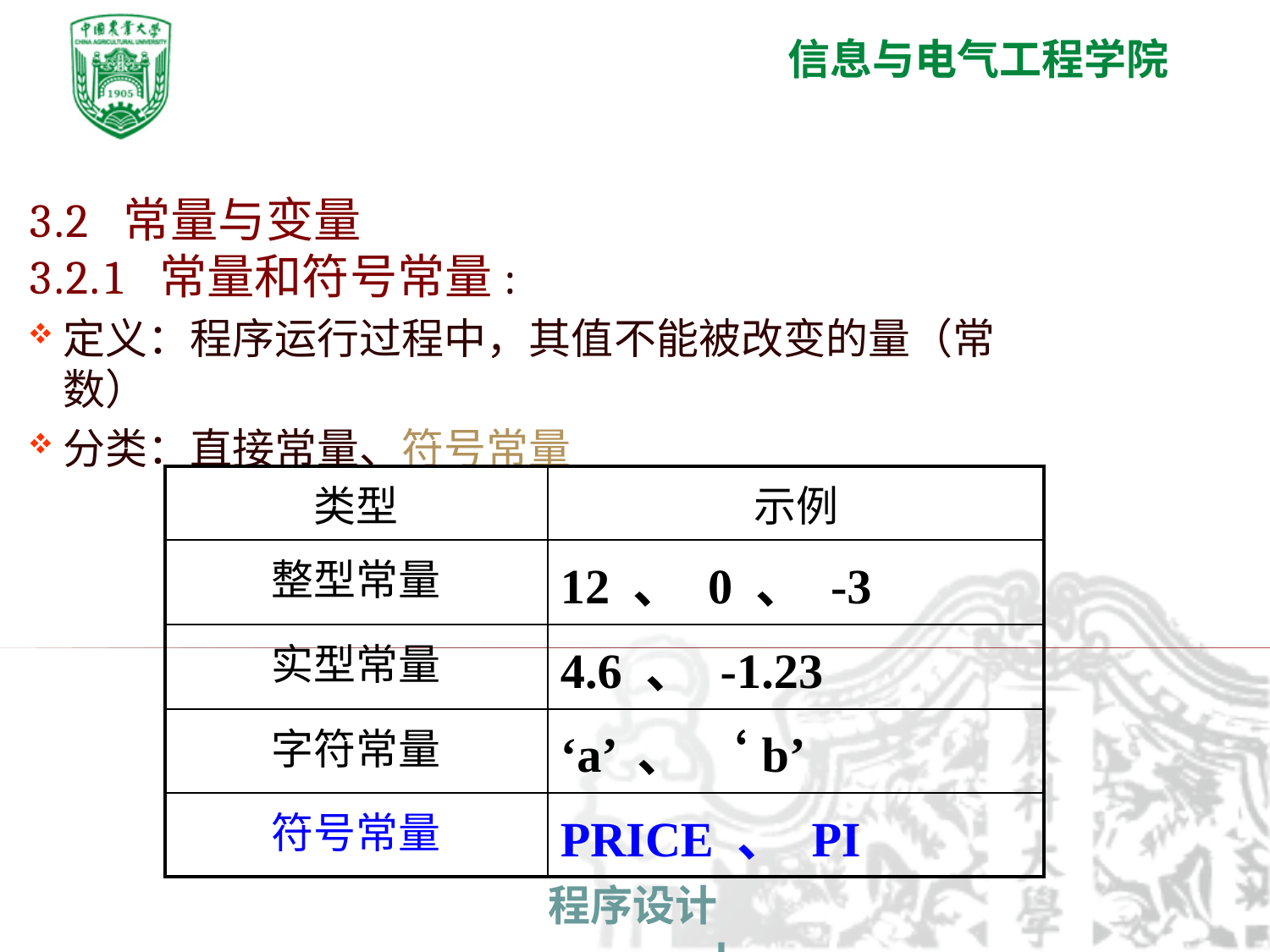

3.2  常量与变量
3.2.1  常量和符号常量:
定义：程序运行过程中，其值不能被改变的量（常数）
分类：直接常量、符号常量
| 类型 | 示例 |
| --- | --- |
| 整型常量 | 12 、 0 、 -3 |
| 实型常量 | 4.6 、 -1.23 |
| 字符常量 | ‘a’ 、 ‘b’ |
| 符号常量 | PRICE 、 PI |